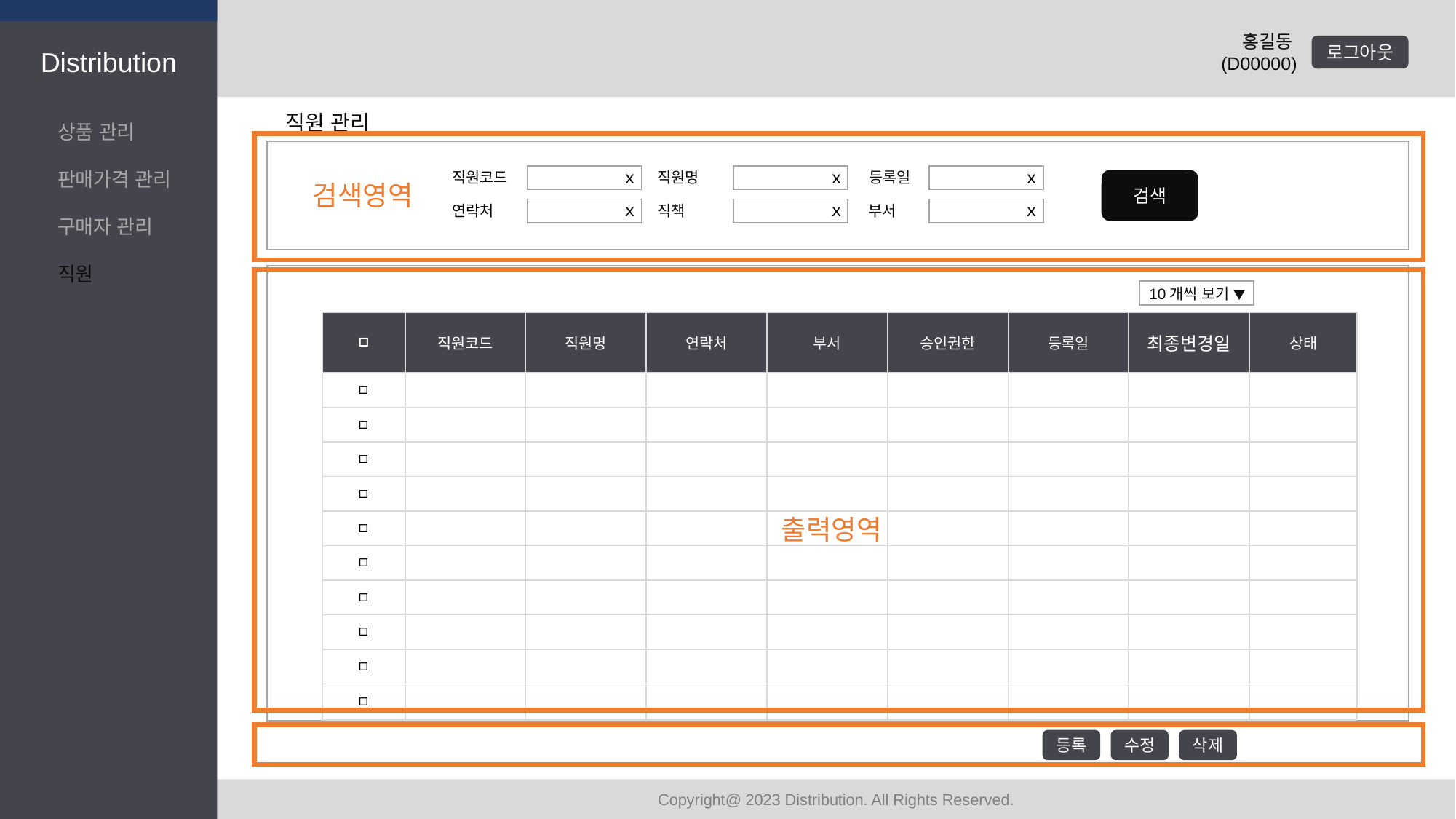

로그아웃
홍길동(D00000)
Distribution
직원 관리
상품 관리

판매가격 관리

구매자 관리

직원

ｘ
ｘ
ｘ
직원코드
직원명
등록일

검색
검색영역
ｘ
ｘ
ｘ
연락처
부서
직책

10개씩 보기 ▼

| □ | 직원코드 | 직원명 | 연락처 | 부서 | 승인권한 | 등록일 | 최종변경일 | 상태 |
| --- | --- | --- | --- | --- | --- | --- | --- | --- |
| □ |  |  |  |  |  |  |  |  |
| □ |  |  |  |  |  |  |  |  |
| □ |  |  |  |  |  |  |  |  |
| □ |  |  |  |  |  |  |  |  |
| □ |  |  |  |  |  |  |  |  |
| □ |  |  |  |  |  |  |  |  |
| □ |  |  |  |  |  |  |  |  |
| □ |  |  |  |  |  |  |  |  |
| □ |  |  |  |  |  |  |  |  |
| □ |  |  |  |  |  |  |  |  |
출력영역

등록
수정
삭제

Copyright@ 2023 Distribution. All Rights Reserved.